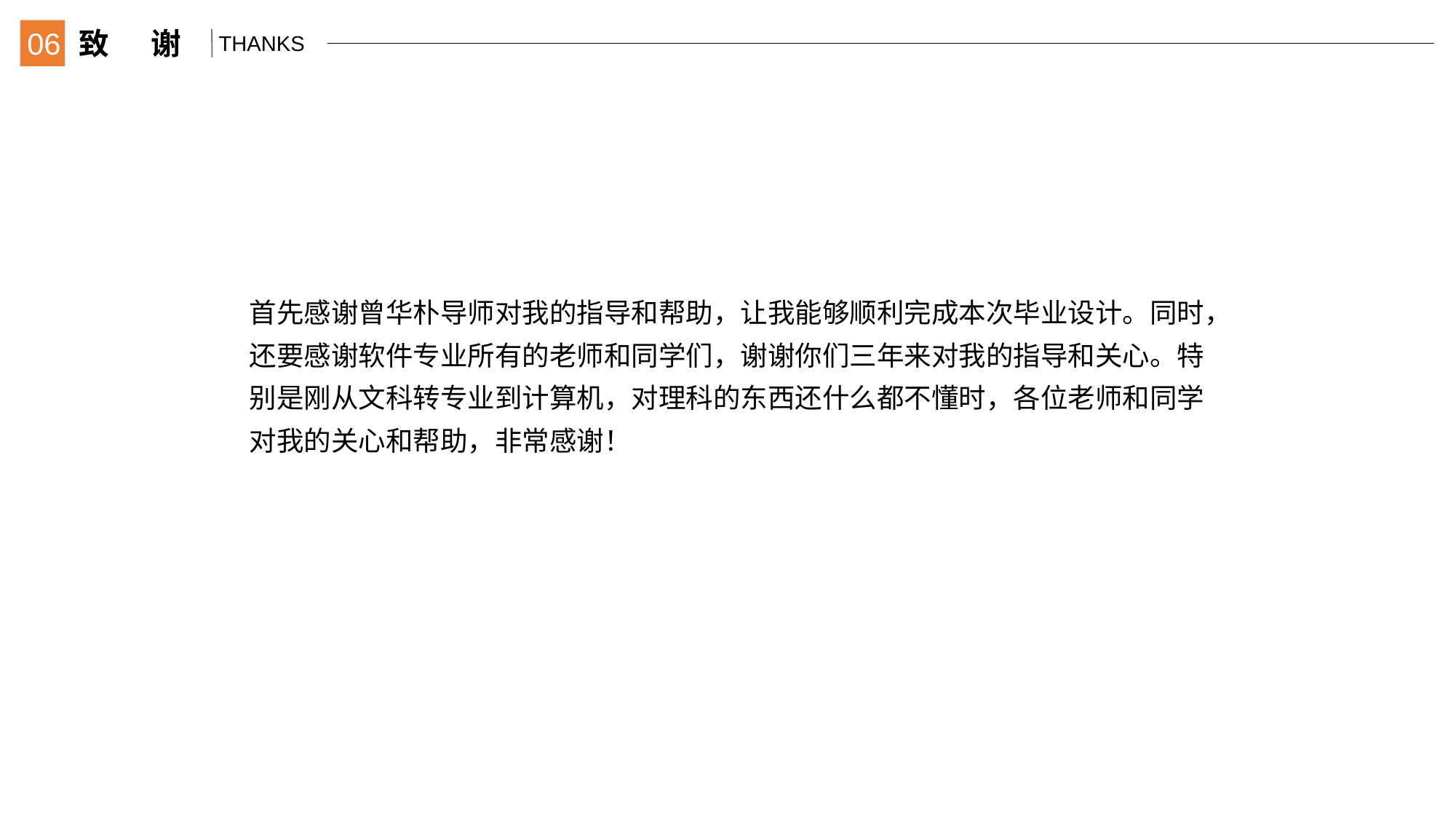

06
致      谢

THANKS
首先感谢曾华朴导师对我的指导和帮助，让我能够顺利完成本次毕业设计。同时，还要感谢软件专业所有的老师和同学们，谢谢你们三年来对我的指导和关心。特别是刚从文科转专业到计算机，对理科的东西还什么都不懂时，各位老师和同学对我的关心和帮助，非常感谢！